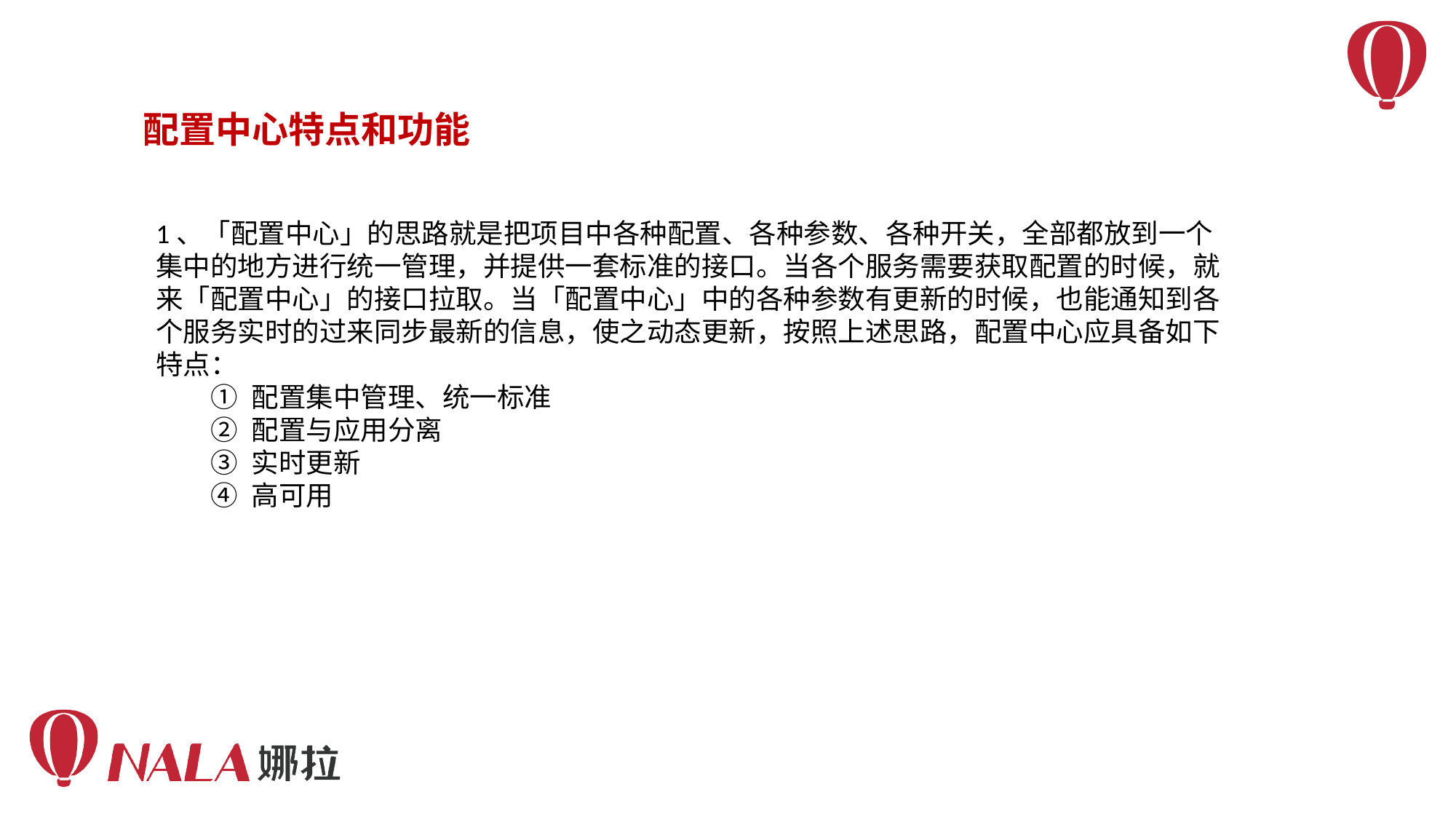

配置中心特点和功能
1、「配置中心」的思路就是把项目中各种配置、各种参数、各种开关，全部都放到一个集中的地方进行统一管理，并提供一套标准的接口。当各个服务需要获取配置的时候，就来「配置中心」的接口拉取。当「配置中心」中的各种参数有更新的时候，也能通知到各个服务实时的过来同步最新的信息，使之动态更新，按照上述思路，配置中心应具备如下特点：
配置集中管理、统一标准
配置与应用分离
实时更新
高可用